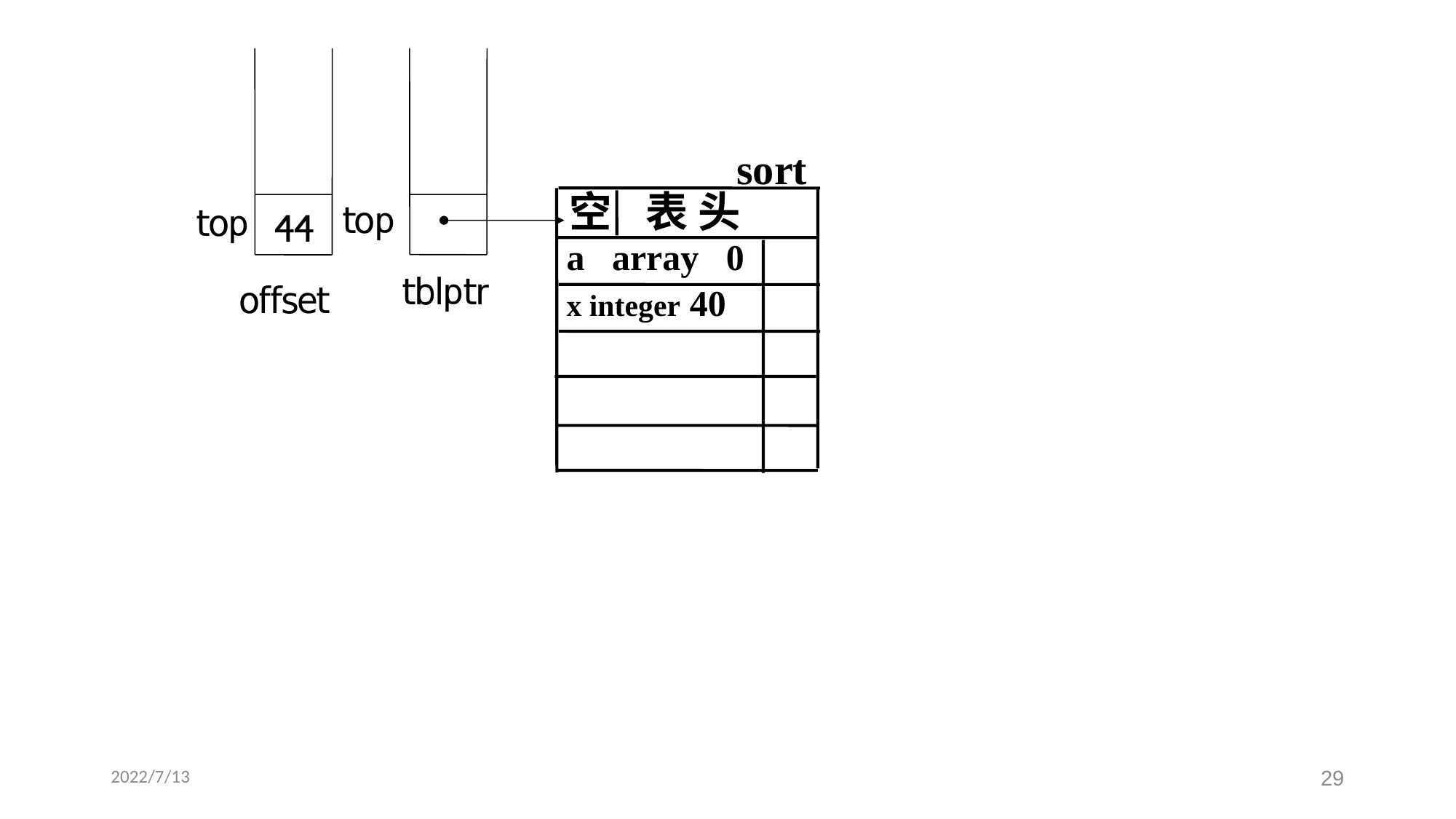

sort
空
表 头

top
top

44

a   array   0

tblptr
offset
x integer 40

2022/7/13
29